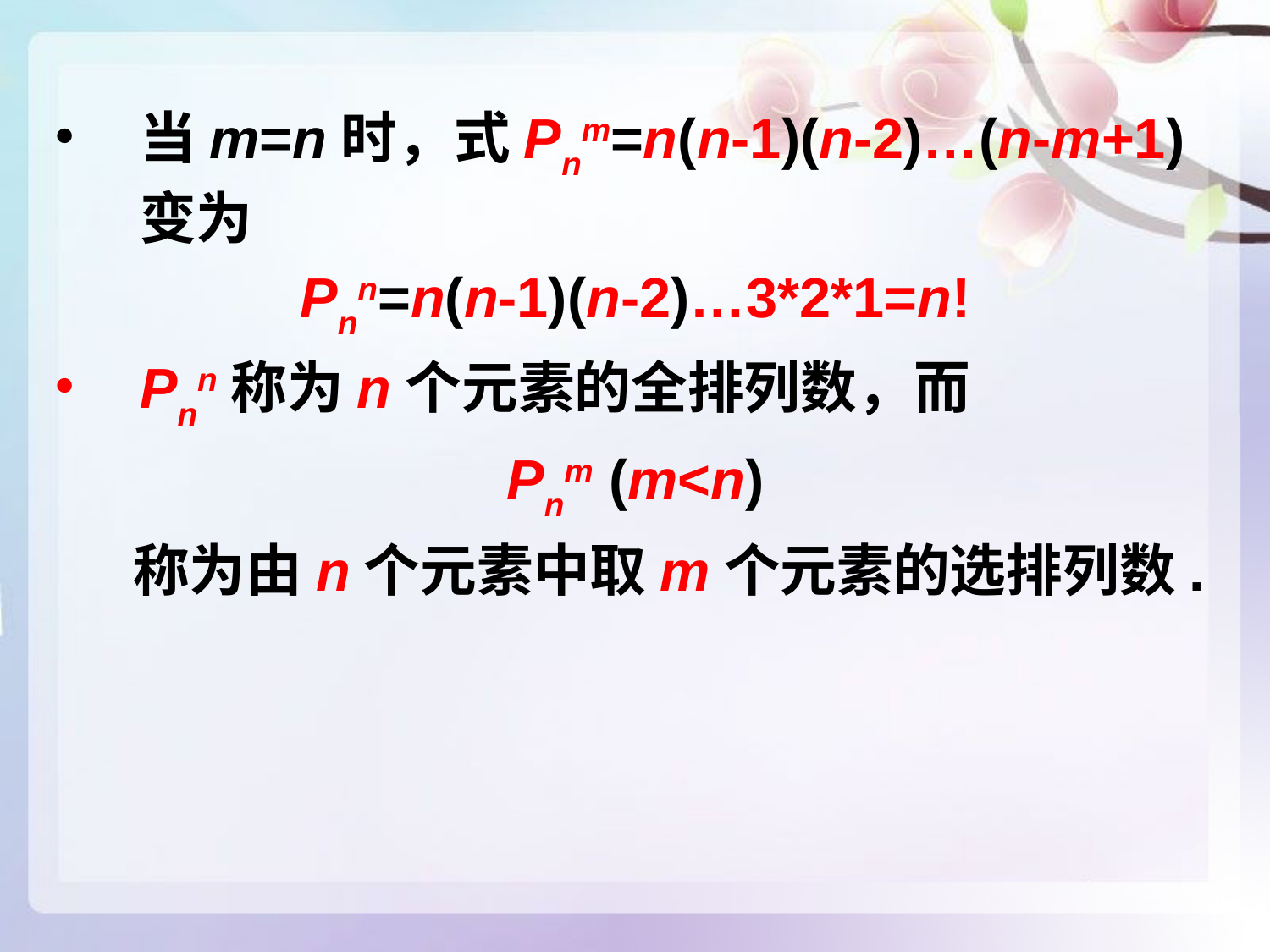

当m=n时，式Pnm=n(n-1)(n-2)…(n-m+1)变为
Pnn=n(n-1)(n-2)…3*2*1=n!
Pnn称为n个元素的全排列数，而
Pnm (m<n)
     称为由n个元素中取m个元素的选排列数.